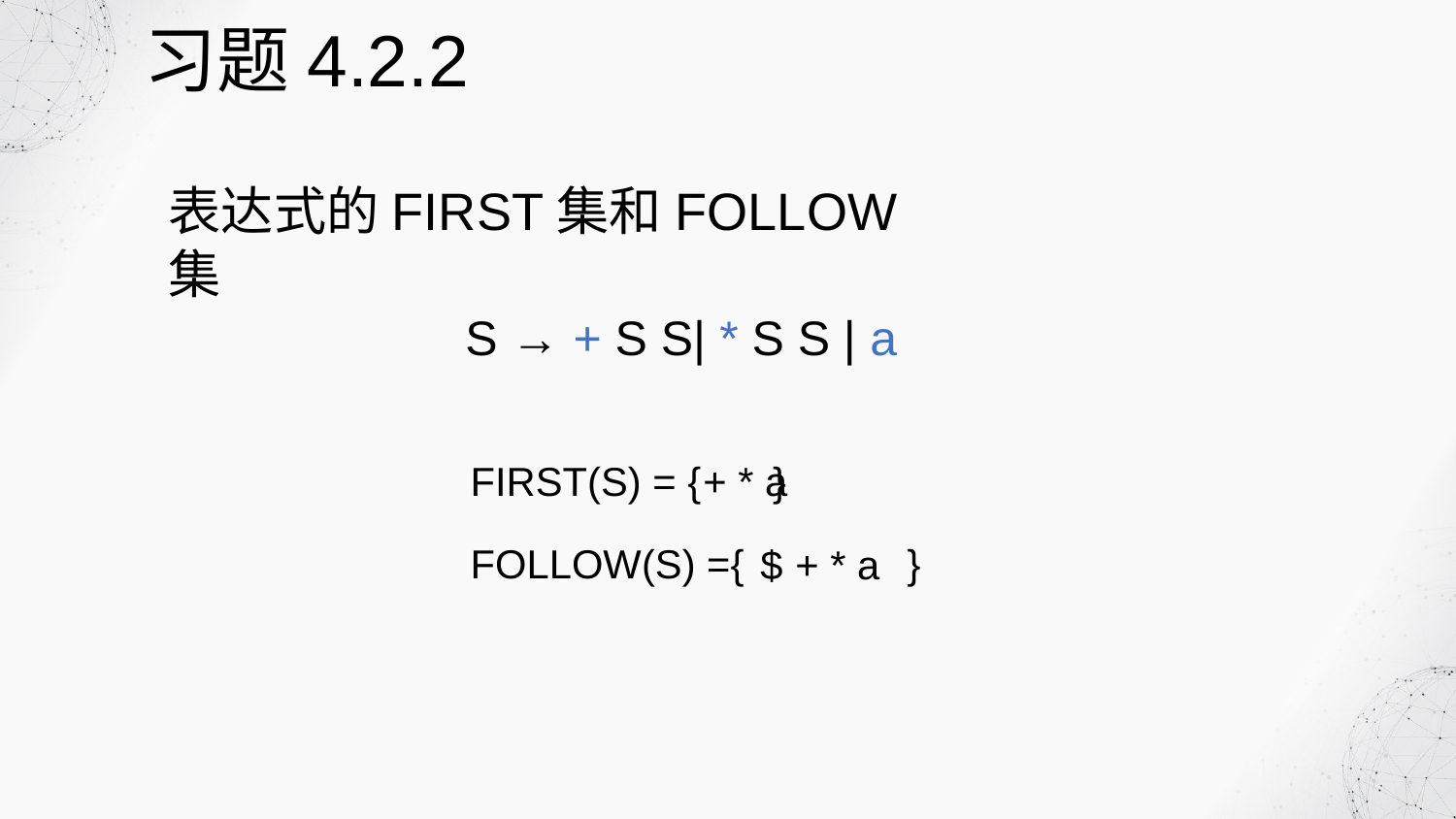

习题4.2.2

表达式的FIRST集和FOLLOW集
 S → + S S| * S S | a
FIRST(S) = {	 }

FOLLOW(S) ={ 		}

+ * a
    + * a
$